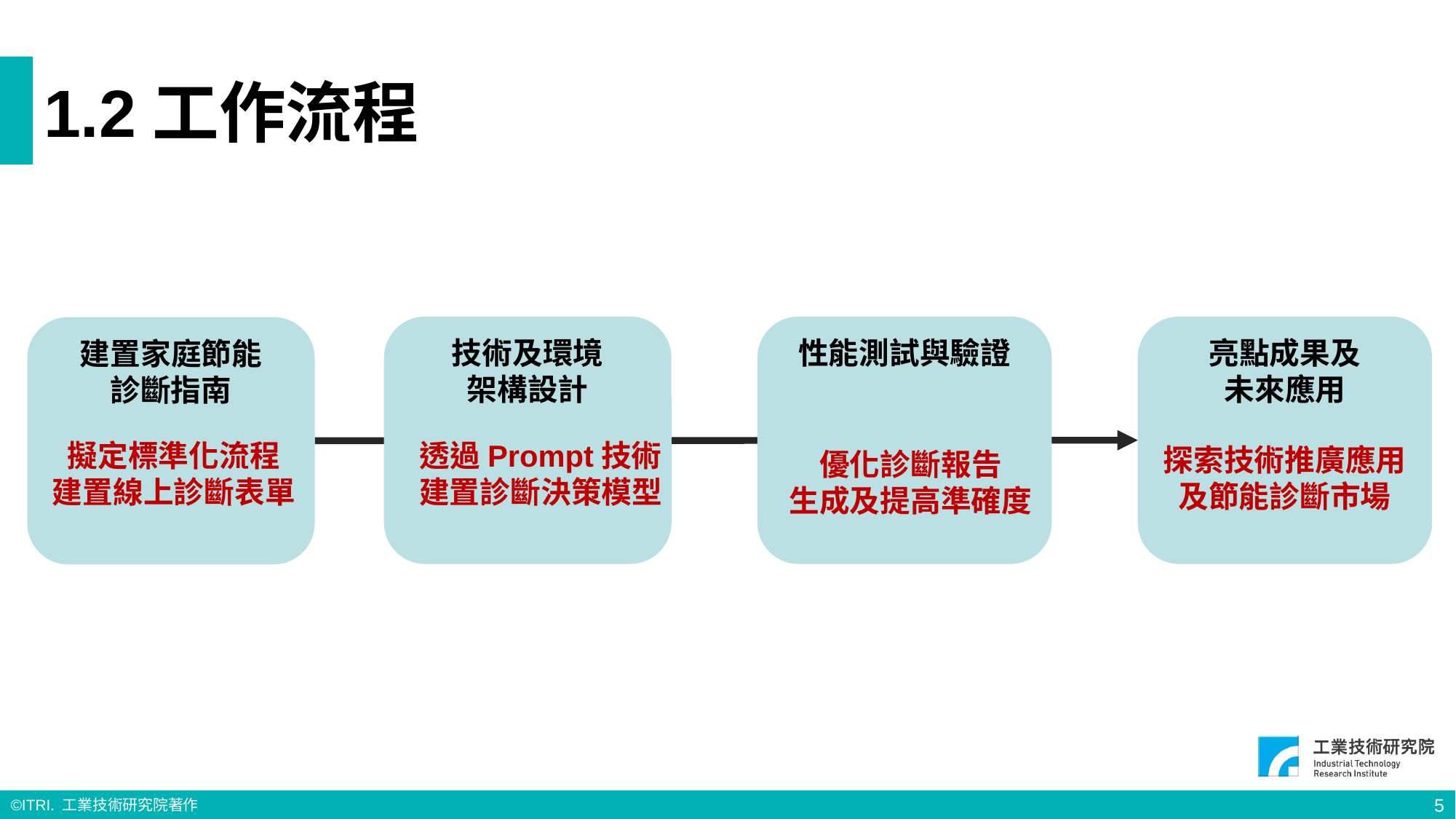

1.2工作流程
技術及環境
架構設計
性能測試與驗證
亮點成果及
未來應用
建置家庭節能
診斷指南
擬定標準化流程
建置線上診斷表單
透過Prompt技術
建置診斷決策模型
探索技術推廣應用及節能診斷市場
優化診斷報告
生成及提高準確度
5